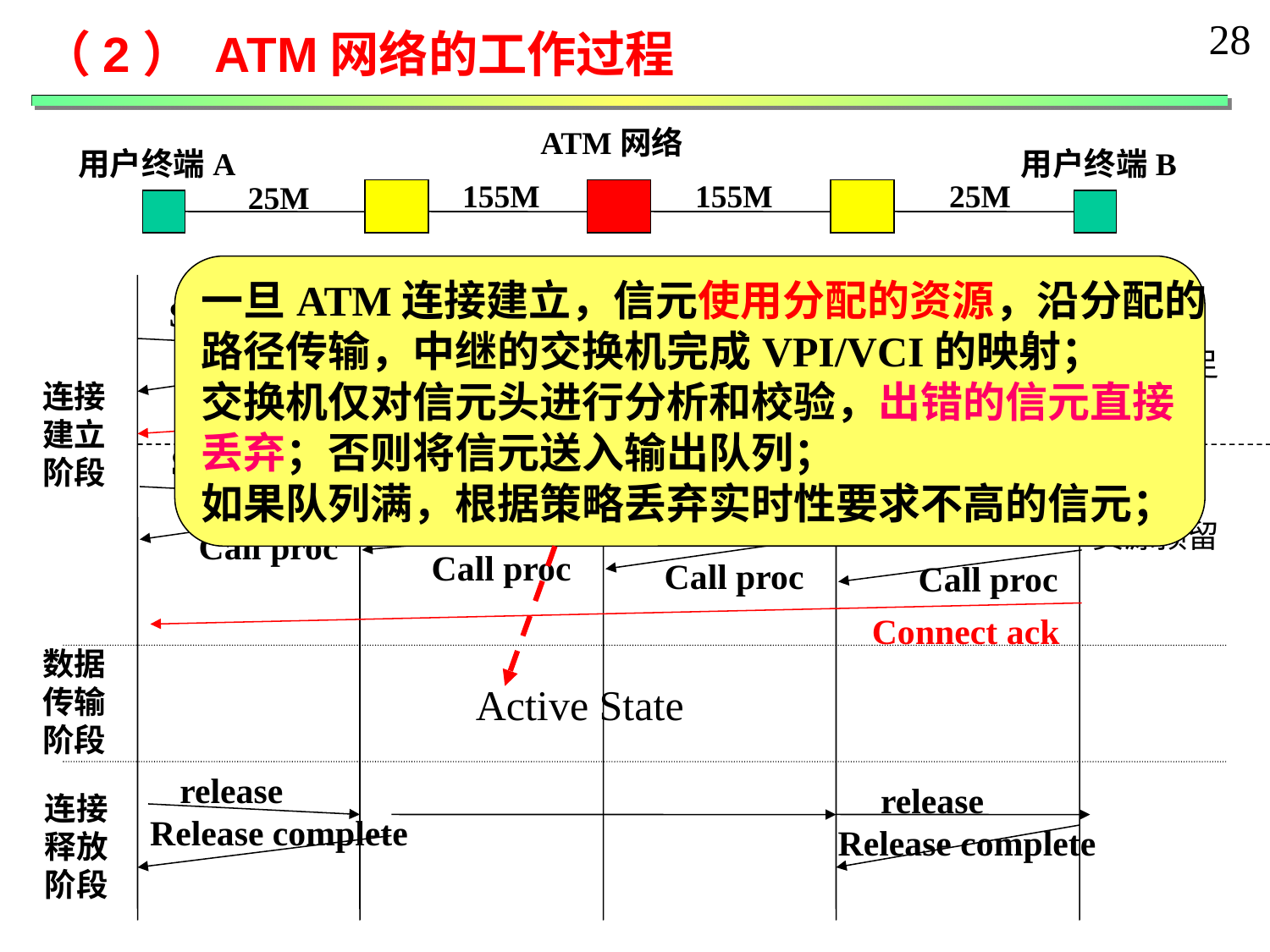

28
（2） ATM网络的工作过程

ATM网络
用户终端A
用户终端B
155M
155M
25M
25M

一旦ATM连接建立，信元使用分配的资源，沿分配的
路径传输，中继的交换机完成VPI/VCI的映射；
交换机仅对信元头进行分析和校验，出错的信元直接
丢弃；否则将信元送入输出队列；
如果队列满，根据策略丢弃实时性要求不高的信元；

Setup(QoS)

setup
setup

资源不足

连接
建立
阶段
Call proc

Call proc
release
Setup(QoS)

setup
setup
setup

资源预留

Call proc

Call proc
Call proc

Call proc

Connect ack
数据
传输
阶段

Active State

release
release
连接
释放
阶段
Release complete

Release complete